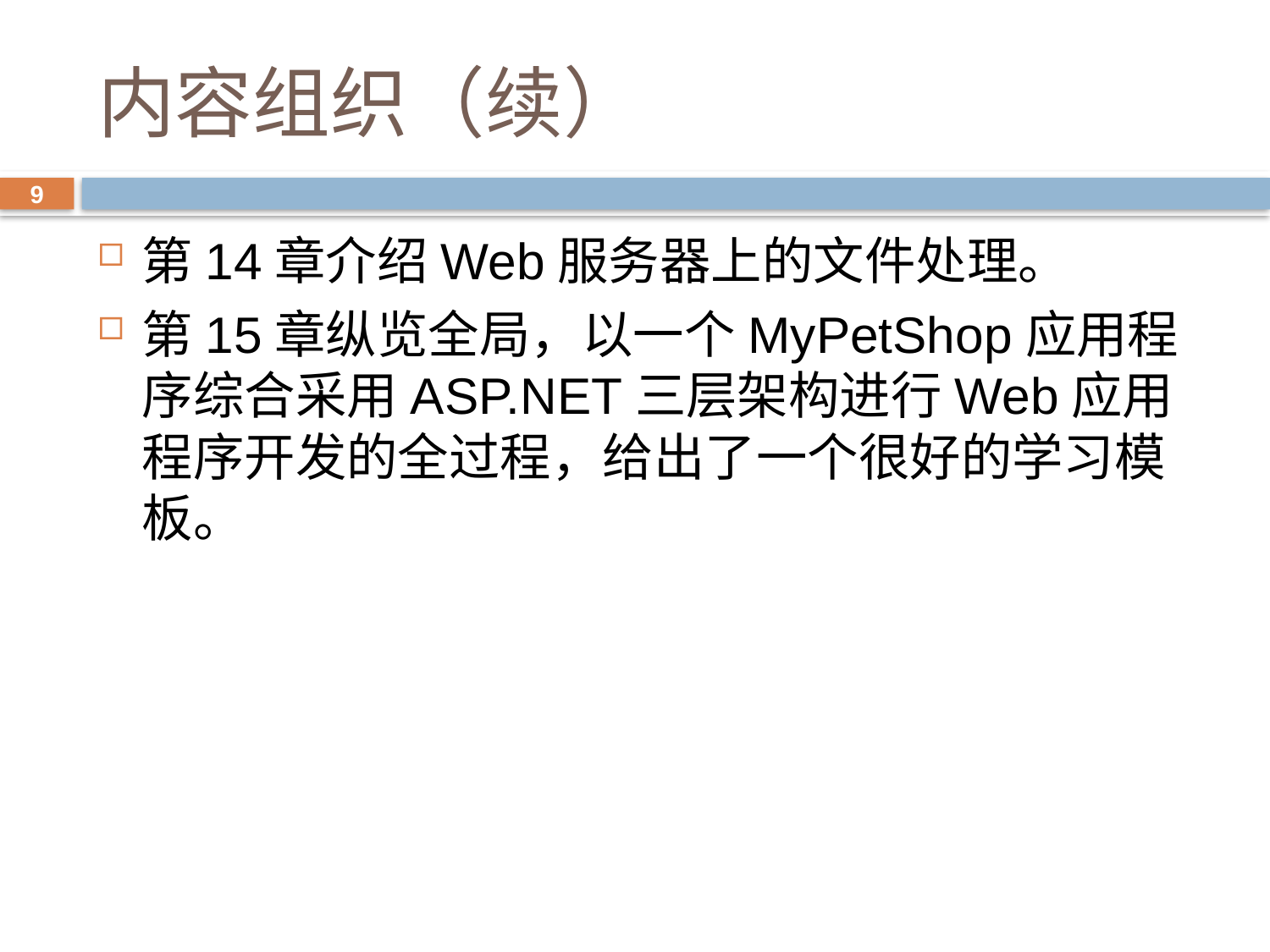

# 内容组织（续）
9
第14章介绍Web服务器上的文件处理。
第15章纵览全局，以一个MyPetShop应用程序综合采用ASP.NET三层架构进行Web应用程序开发的全过程，给出了一个很好的学习模板。